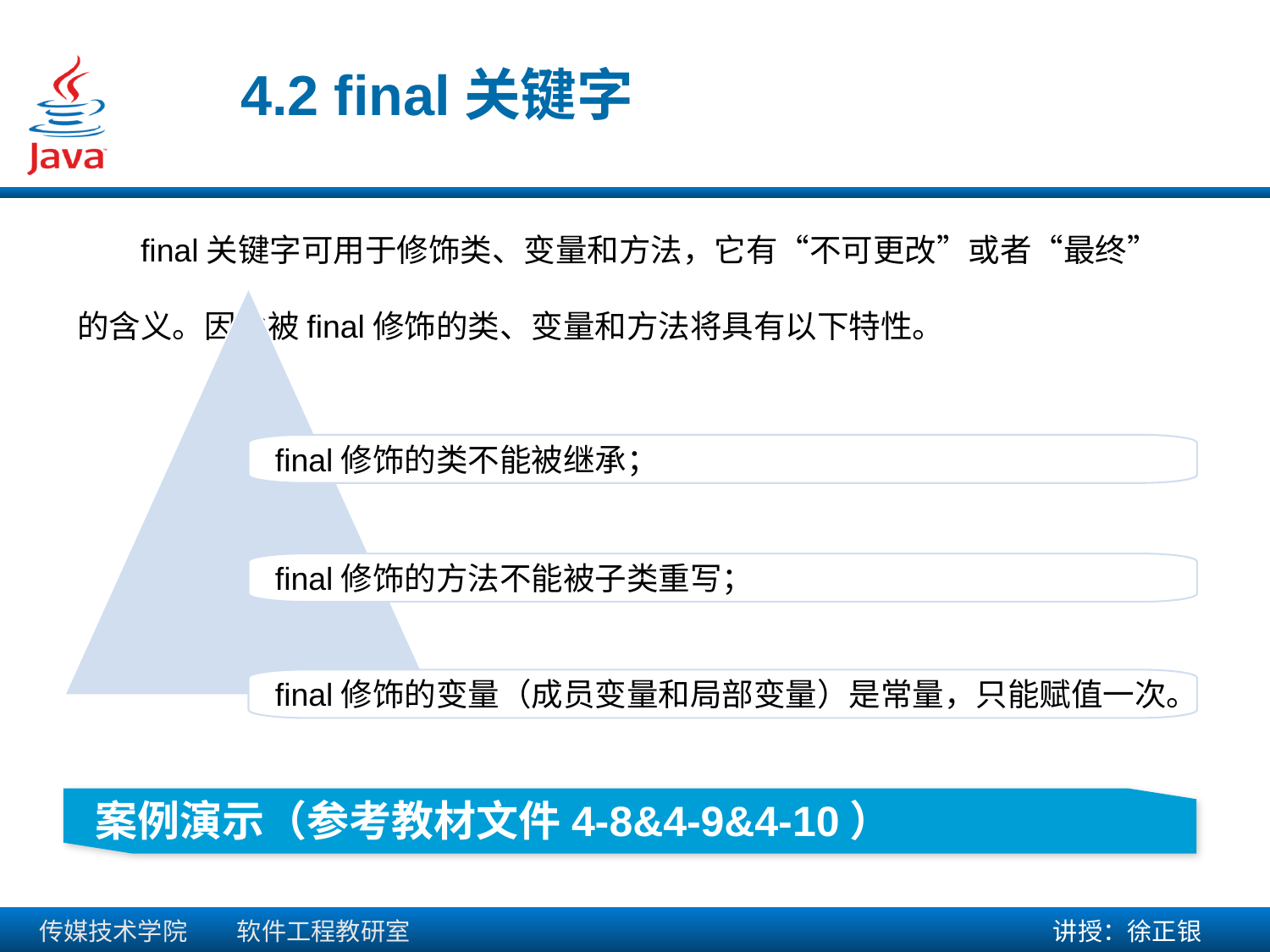

4.2 final关键字
final关键字可用于修饰类、变量和方法，它有“不可更改”或者“最终”的含义。因此被final修饰的类、变量和方法将具有以下特性。

final修饰的类不能被继承；
final修饰的方法不能被子类重写；
final修饰的变量（成员变量和局部变量）是常量，只能赋值一次。
 案例演示（参考教材文件4-8&4-9&4-10）